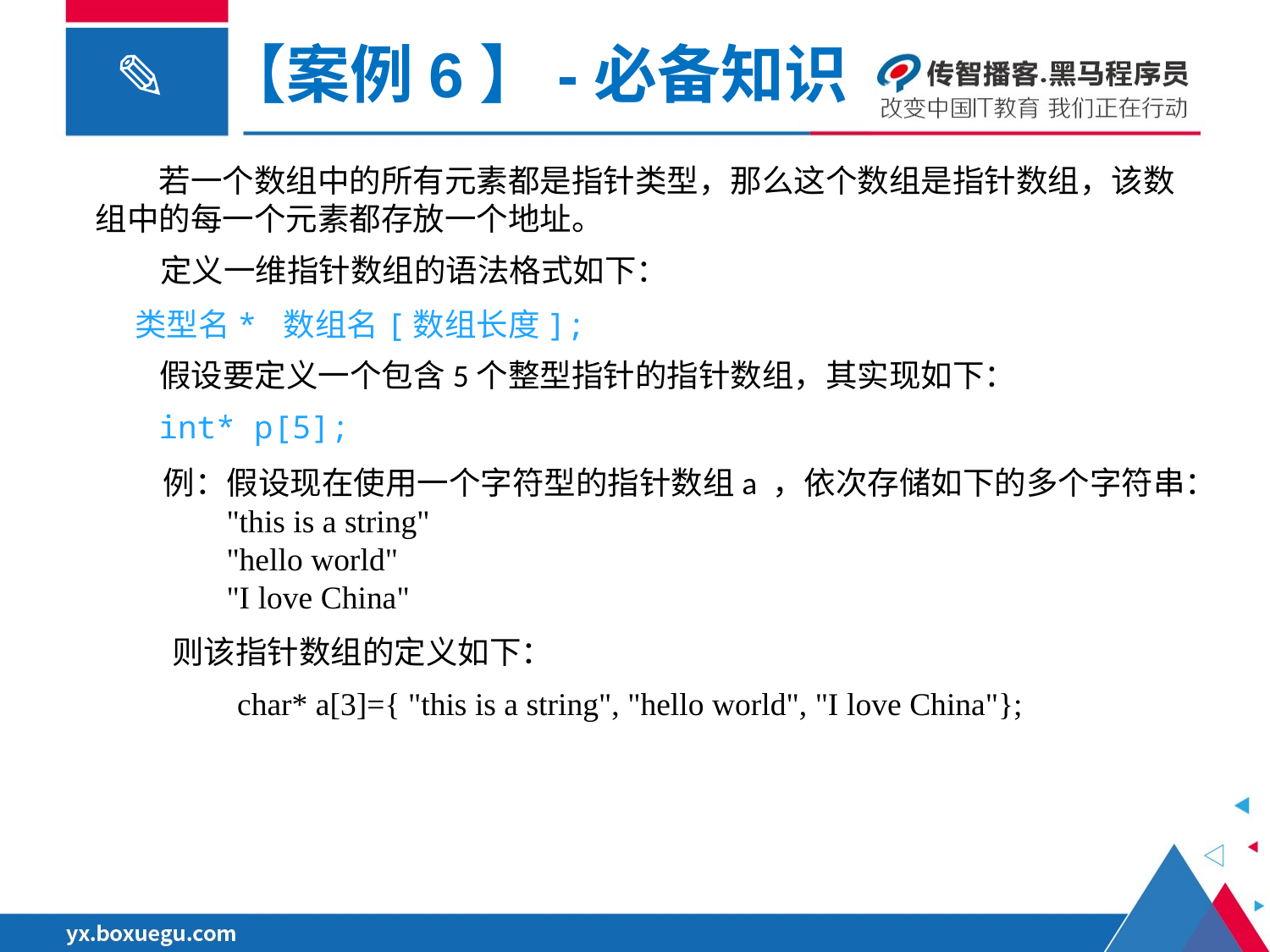

【案例6】-必备知识
若一个数组中的所有元素都是指针类型，那么这个数组是指针数组，该数组中的每一个元素都存放一个地址。
定义一维指针数组的语法格式如下：
类型名* 数组名[数组长度];
假设要定义一个包含5个整型指针的指针数组，其实现如下：
int* p[5];
例：假设现在使用一个字符型的指针数组a ，依次存储如下的多个字符串：
"this is a string"
"hello world"
"I love China"
则该指针数组的定义如下：
char* a[3]={ "this is a string", "hello world", "I love China"};